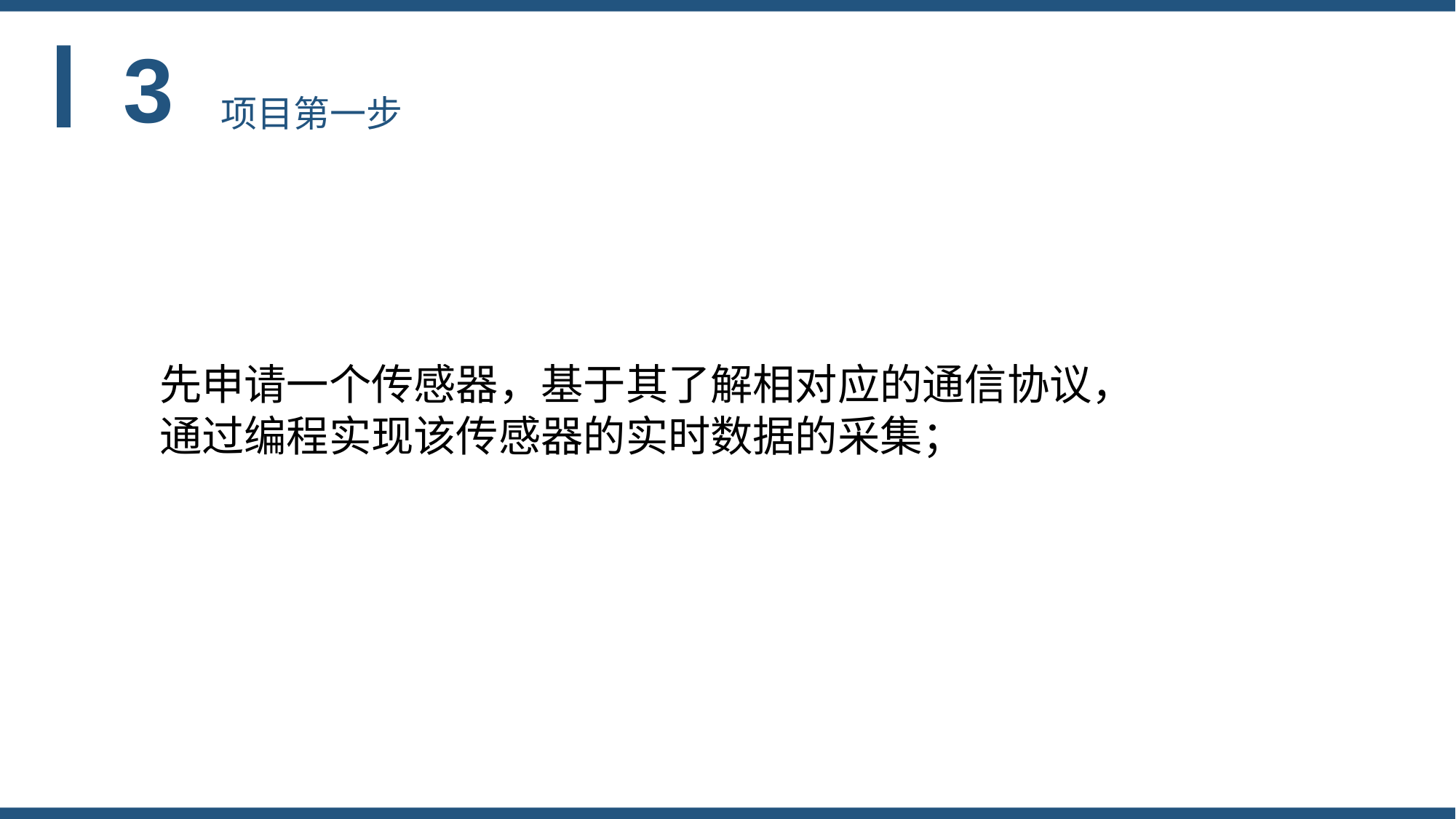

3
项目第一步

先申请一个传感器，基于其了解相对应的通信协议，通过编程实现该传感器的实时数据的采集；